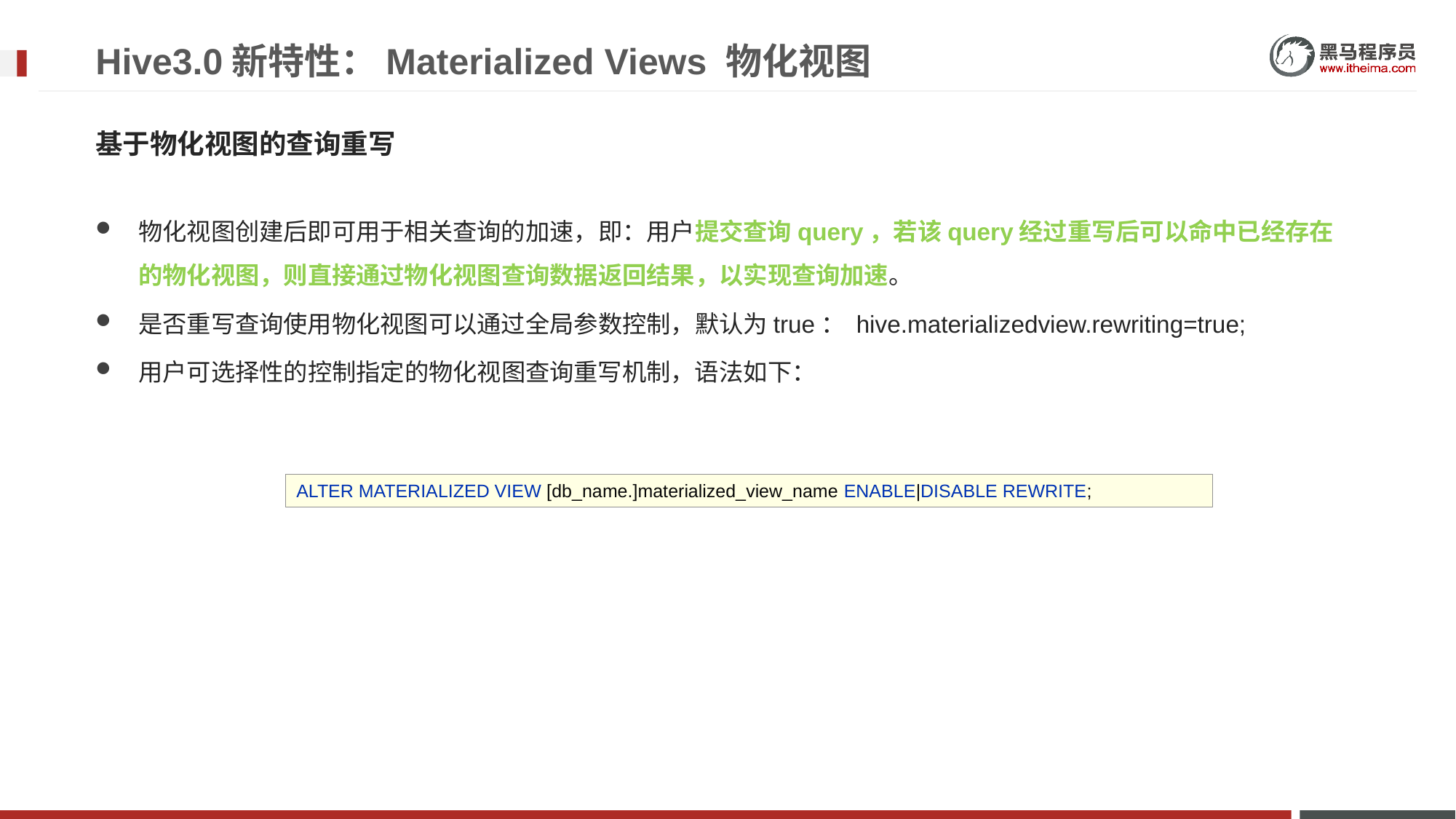

# Hive3.0新特性：Materialized Views 物化视图
基于物化视图的查询重写
物化视图创建后即可用于相关查询的加速，即：用户提交查询query，若该query经过重写后可以命中已经存在的物化视图，则直接通过物化视图查询数据返回结果，以实现查询加速。
是否重写查询使用物化视图可以通过全局参数控制，默认为true： hive.materializedview.rewriting=true;
用户可选择性的控制指定的物化视图查询重写机制，语法如下：

ALTER MATERIALIZED VIEW [db_name.]materialized_view_name ENABLE|DISABLE REWRITE;